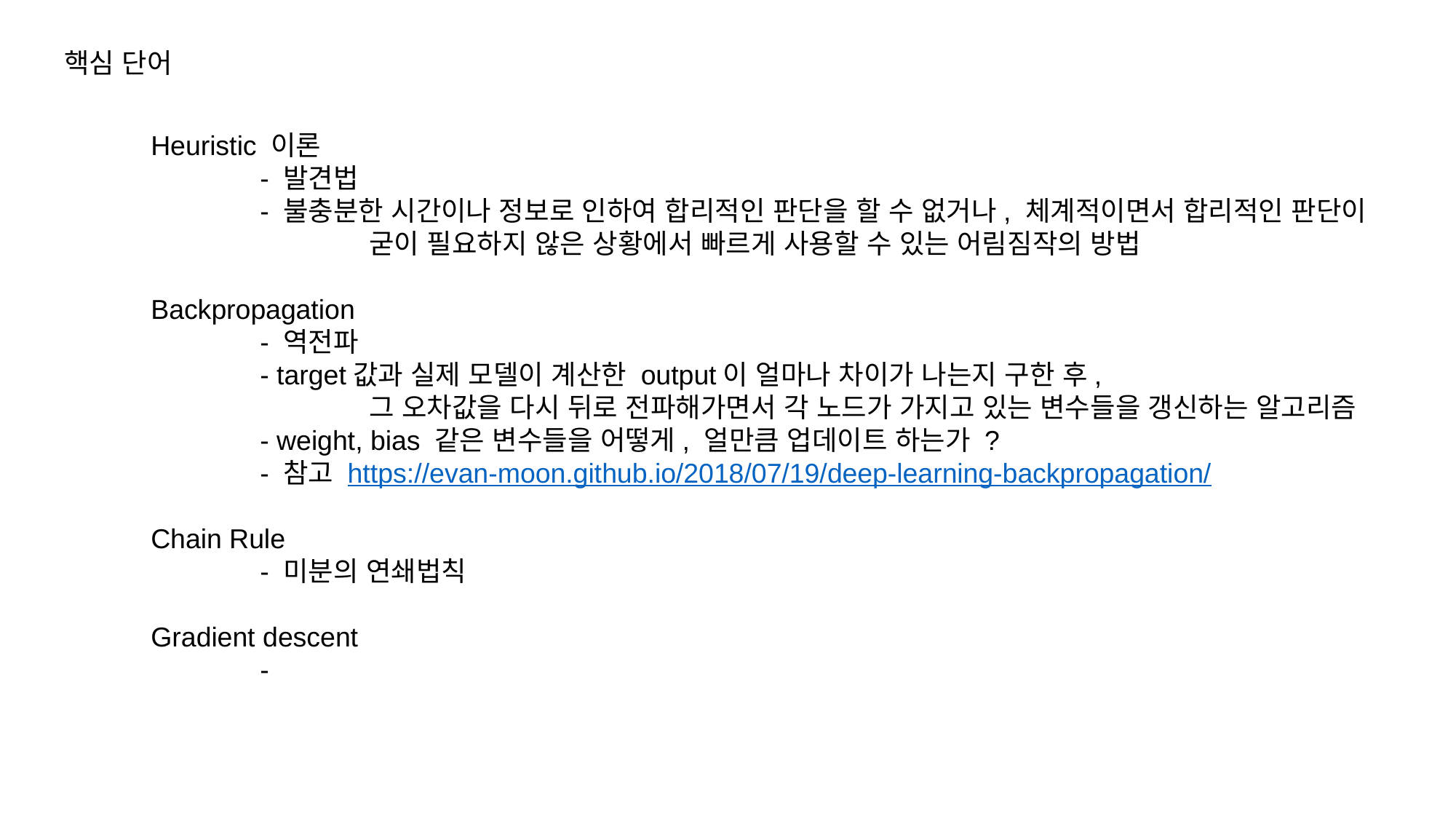

핵심 단어
Heuristic 이론
	- 발견법
	- 불충분한 시간이나 정보로 인하여 합리적인 판단을 할 수 없거나, 체계적이면서 합리적인 판단이
		굳이 필요하지 않은 상황에서 빠르게 사용할 수 있는 어림짐작의 방법

Backpropagation
	- 역전파
	- target값과 실제 모델이 계산한 output이 얼마나 차이가 나는지 구한 후,
		그 오차값을 다시 뒤로 전파해가면서 각 노드가 가지고 있는 변수들을 갱신하는 알고리즘
	- weight, bias 같은 변수들을 어떻게, 얼만큼 업데이트 하는가 ?
	- 참고 https://evan-moon.github.io/2018/07/19/deep-learning-backpropagation/

Chain Rule
	- 미분의 연쇄법칙

Gradient descent
	-